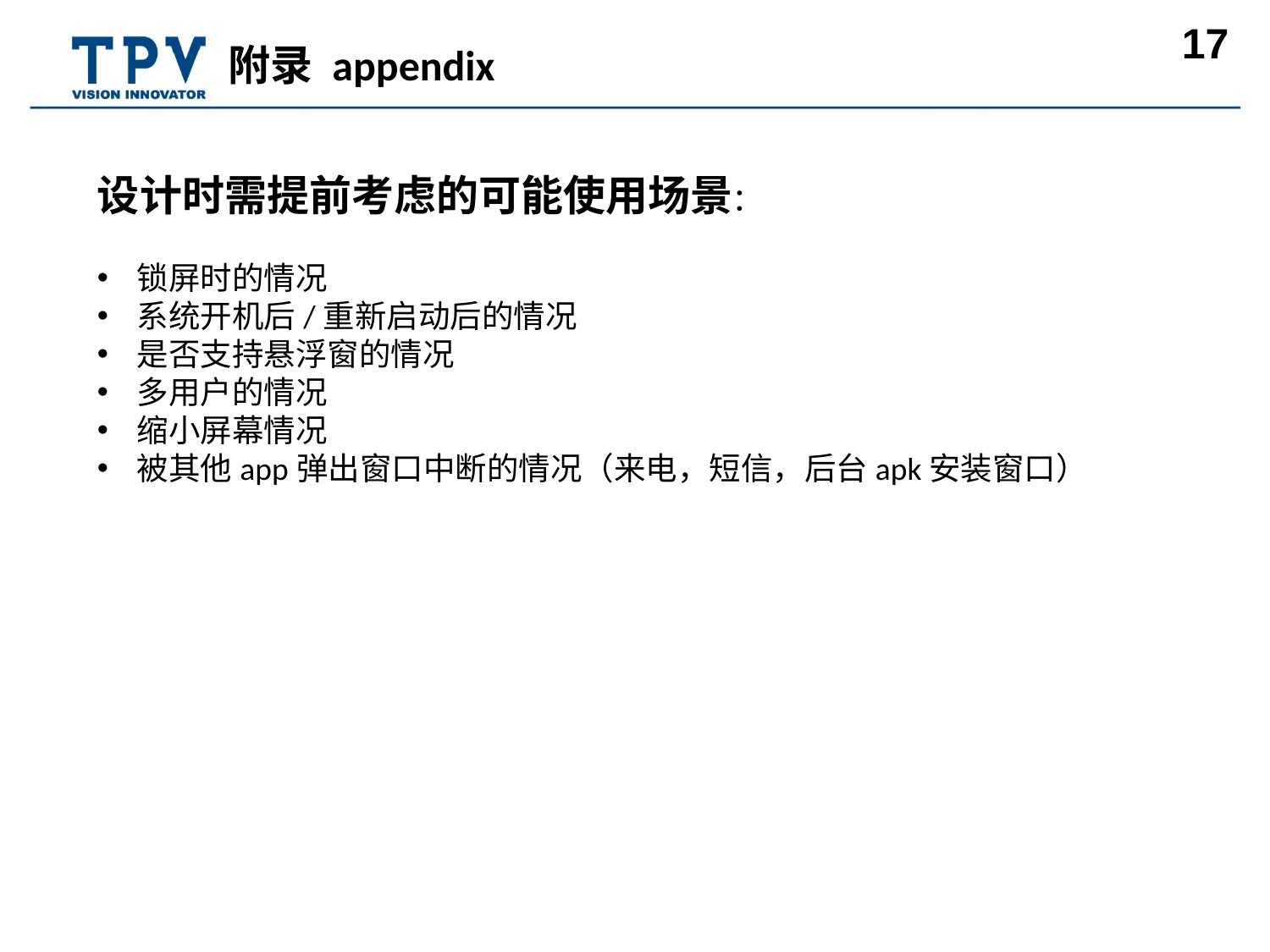

附录 appendix
设计时需提前考虑的可能使用场景：

锁屏时的情况
系统开机后/重新启动后的情况
是否支持悬浮窗的情况
多用户的情况
缩小屏幕情况
被其他app弹出窗口中断的情况（来电，短信，后台apk安装窗口）